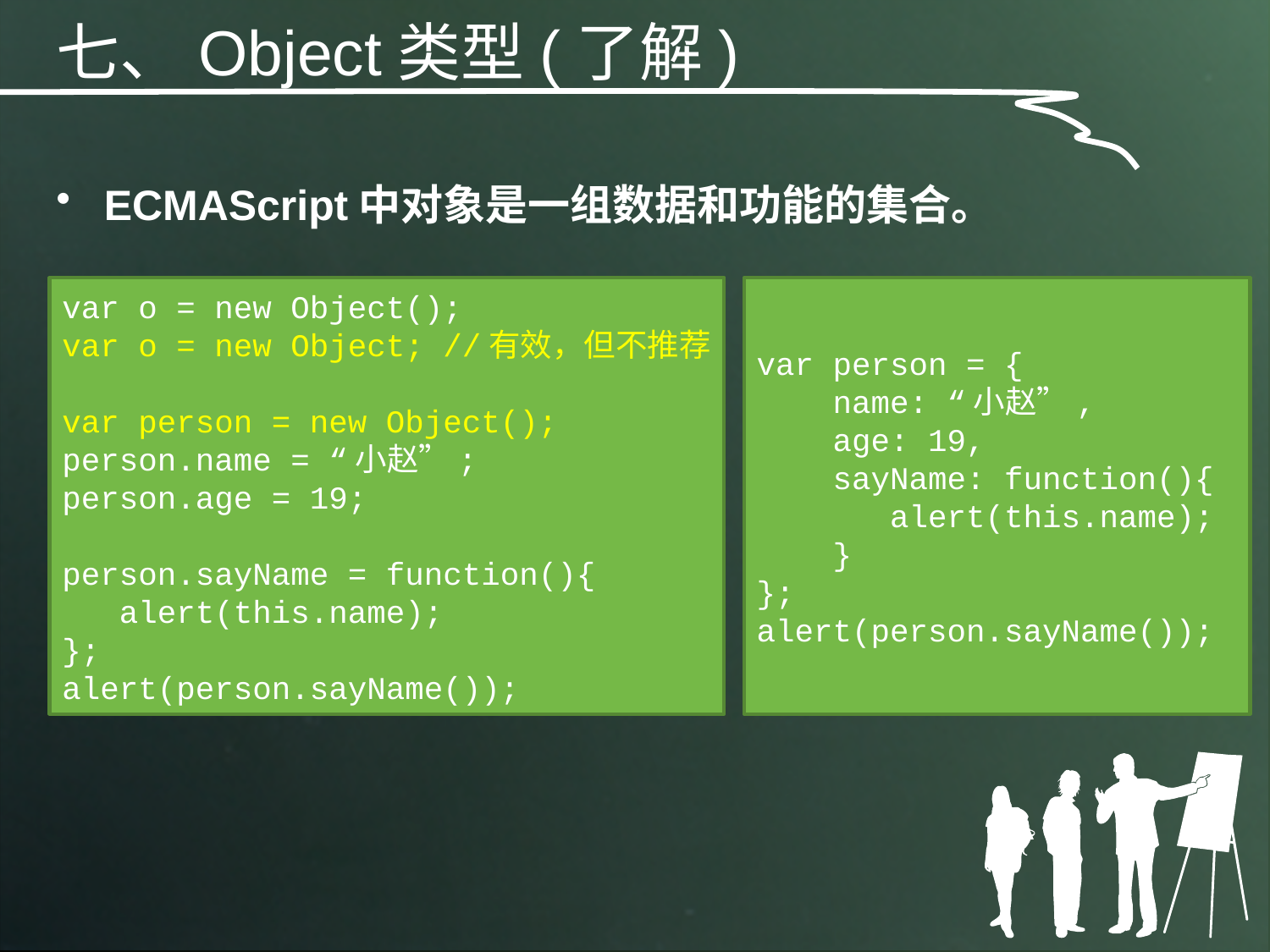

七、Object类型(了解)

ECMAScript中对象是一组数据和功能的集合。
var o = new Object();
var o = new Object; //有效，但不推荐

var person = new Object();
person.name = “小赵”;
person.age = 19;

person.sayName = function(){
   alert(this.name);
};
alert(person.sayName());
var person = {
    name: “小赵”,
    age: 19,
    sayName: function(){
       alert(this.name);
    }
};
alert(person.sayName());